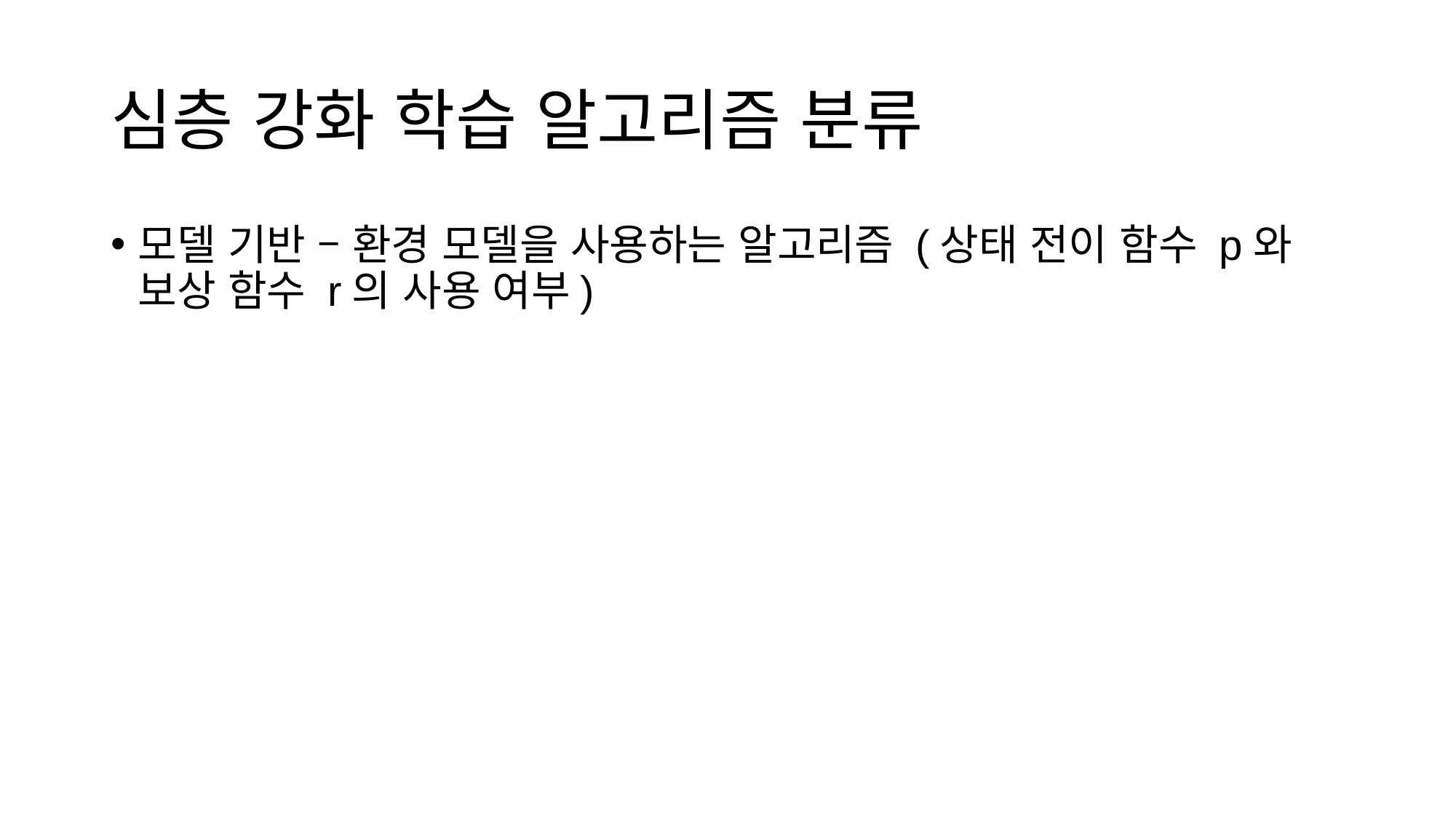

# 심층 강화 학습 알고리즘 분류
모델 기반 – 환경 모델을 사용하는 알고리즘 (상태 전이 함수 p와 보상 함수 r의 사용 여부)